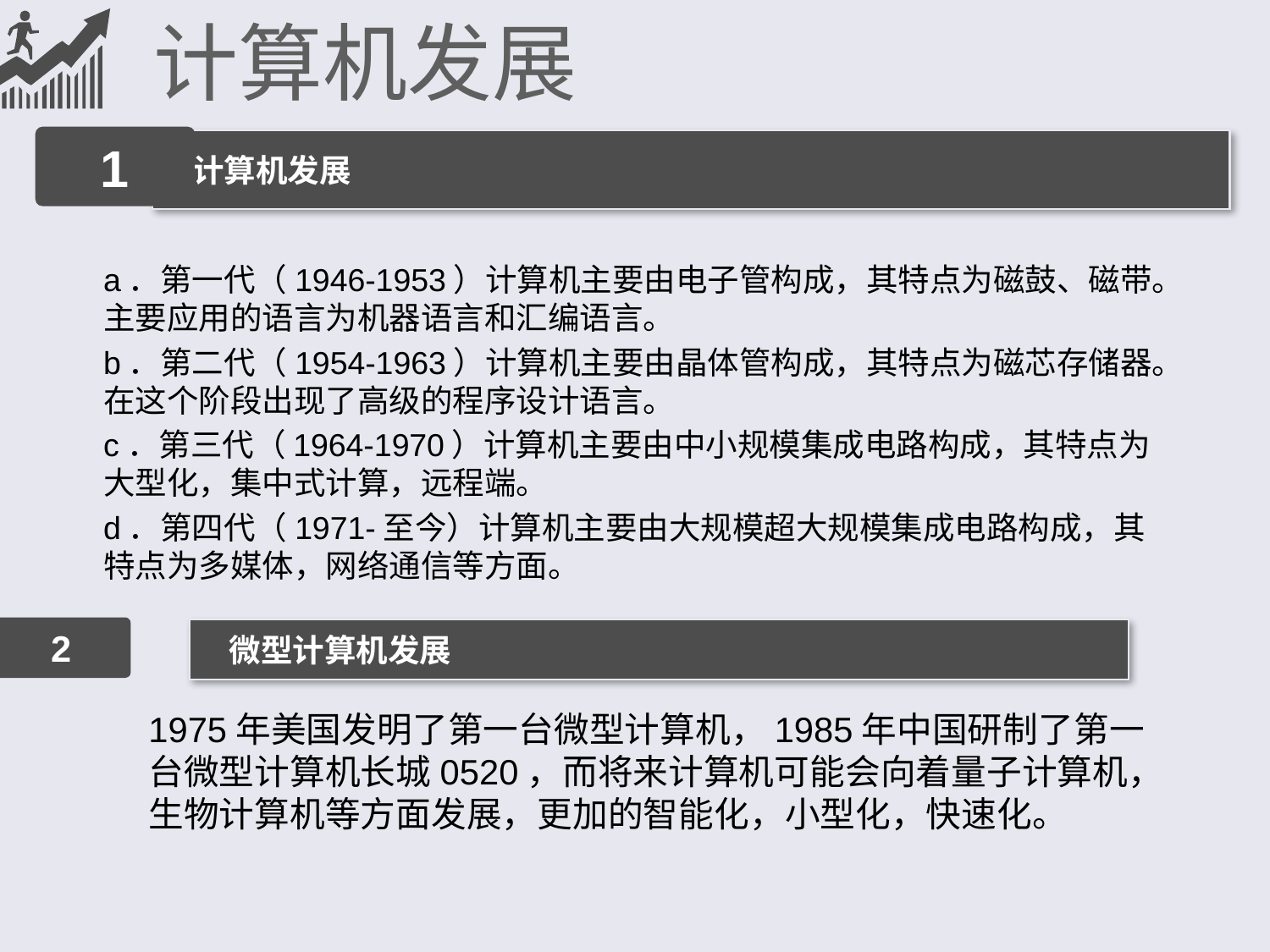

计算机发展

1
计算机发展
a．第一代（1946-1953）计算机主要由电子管构成，其特点为磁鼓、磁带。主要应用的语言为机器语言和汇编语言。
b．第二代（1954-1963）计算机主要由晶体管构成，其特点为磁芯存储器。在这个阶段出现了高级的程序设计语言。
c．第三代（1964-1970）计算机主要由中小规模集成电路构成，其特点为大型化，集中式计算，远程端。
d．第四代（1971-至今）计算机主要由大规模超大规模集成电路构成，其特点为多媒体，网络通信等方面。

2
微型计算机发展
1975年美国发明了第一台微型计算机，1985年中国研制了第一台微型计算机长城0520，而将来计算机可能会向着量子计算机，生物计算机等方面发展，更加的智能化，小型化，快速化。